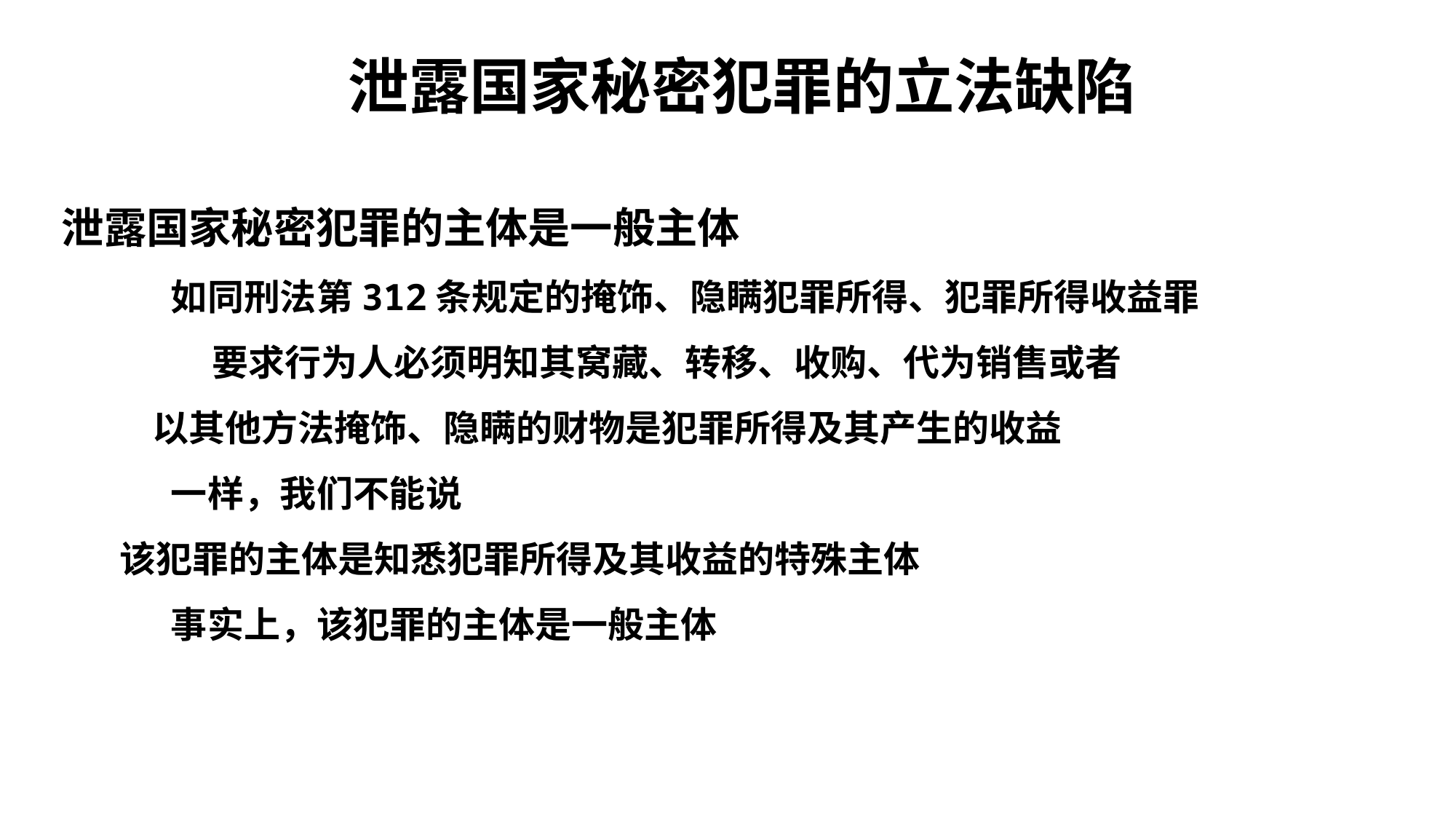

# 泄露国家秘密犯罪的立法缺陷
泄露国家秘密犯罪的主体是一般主体
	如同刑法第312条规定的掩饰、隐瞒犯罪所得、犯罪所得收益罪
	    要求行为人必须明知其窝藏、转移、收购、代为销售或者
          以其他方法掩饰、隐瞒的财物是犯罪所得及其产生的收益
	一样，我们不能说
      该犯罪的主体是知悉犯罪所得及其收益的特殊主体
	事实上，该犯罪的主体是一般主体